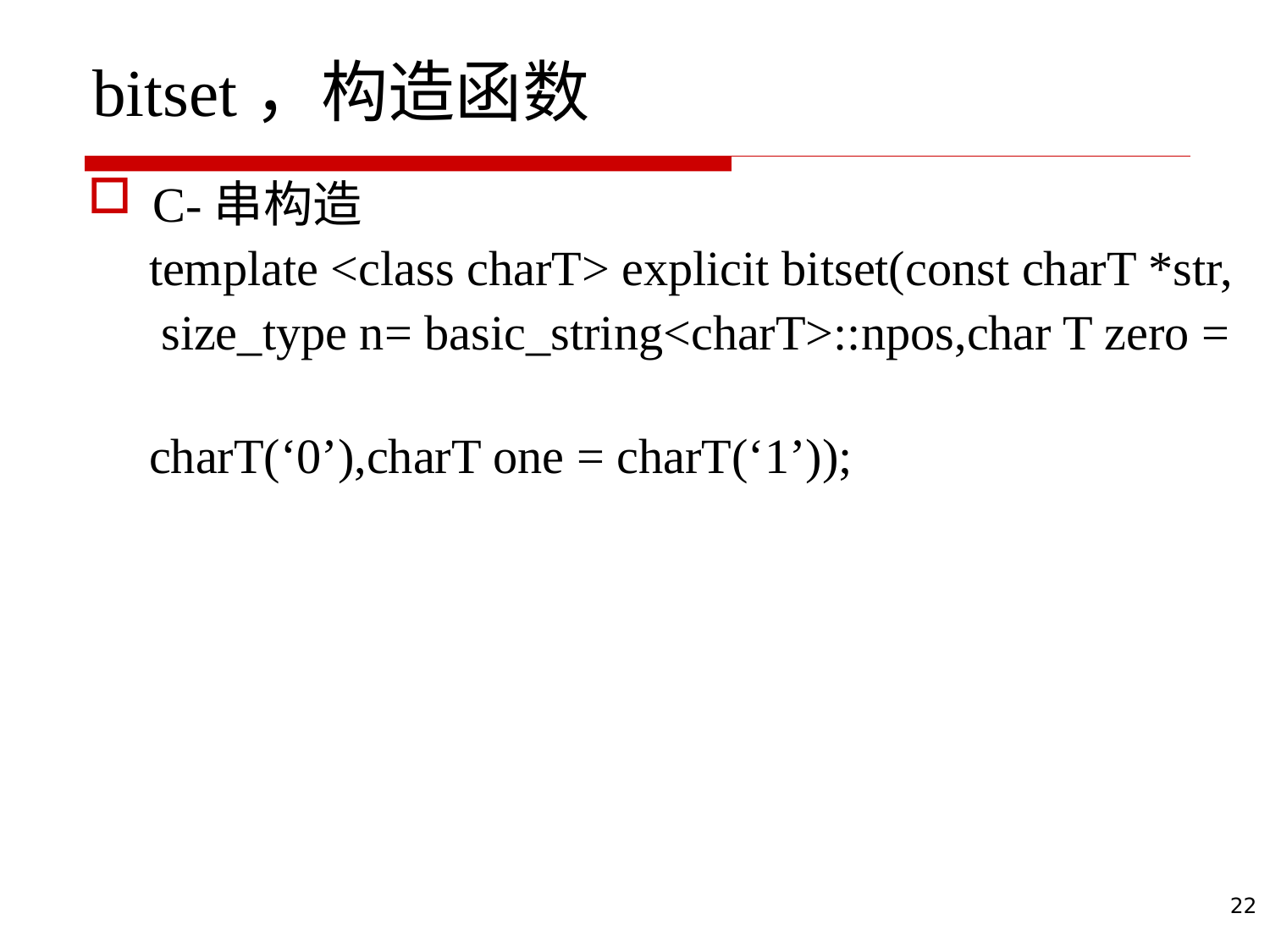

# bitset，构造函数
C-串构造
     template <class charT> explicit bitset(const charT *str,
      size_type n= basic_string<charT>::npos,char T zero =
     charT(‘0’),charT one = charT(‘1’));
22